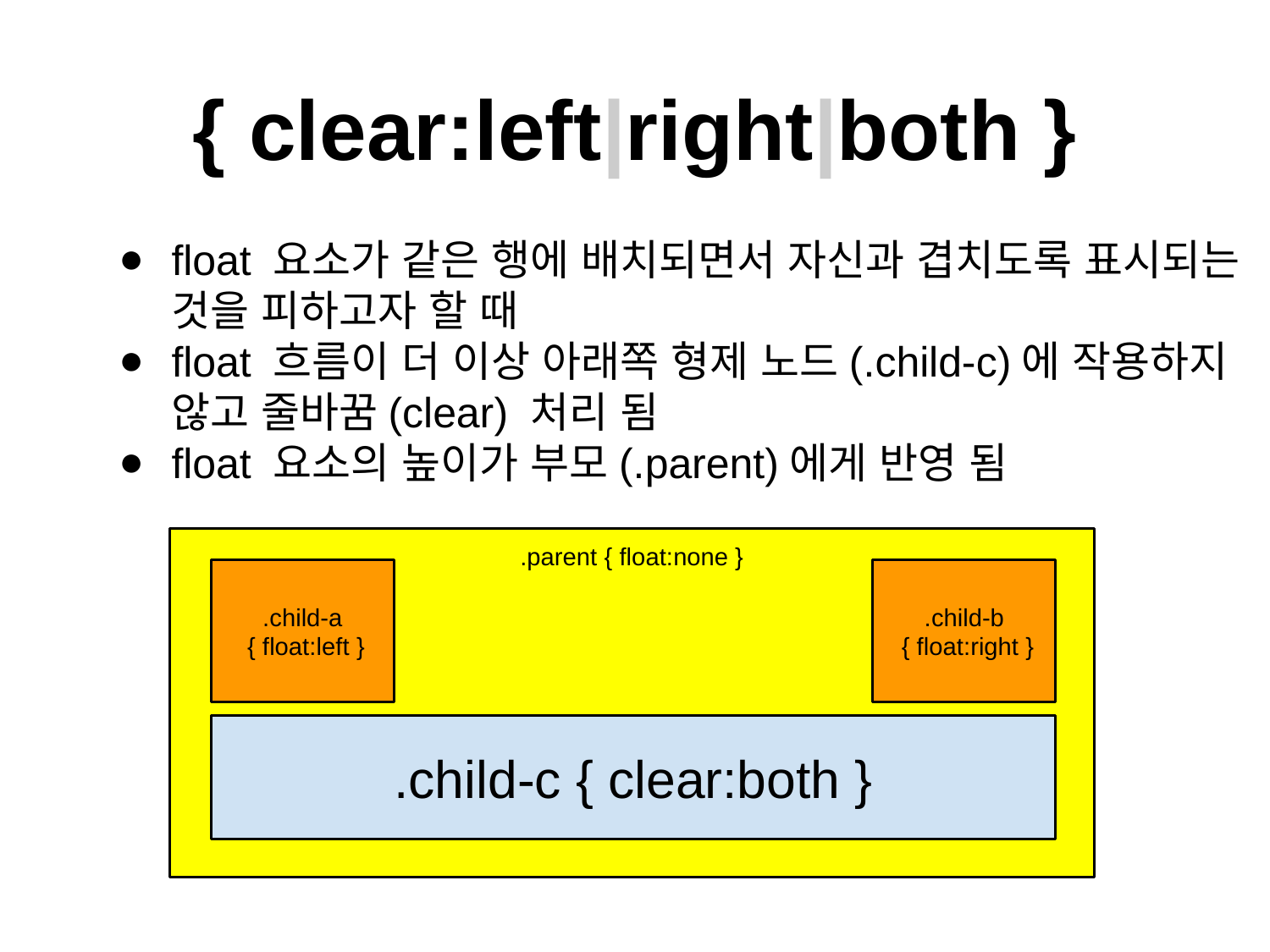

# { clear:left|right|both }
float 요소가 같은 행에 배치되면서 자신과 겹치도록 표시되는 것을 피하고자 할 때
float 흐름이 더 이상 아래쪽 형제 노드(.child-c)에 작용하지 않고 줄바꿈(clear) 처리 됨
float 요소의 높이가 부모(.parent)에게 반영 됨
.parent { float:none }
.child-a
 { float:left }
.child-b
 { float:right }
.child-c { clear:both }